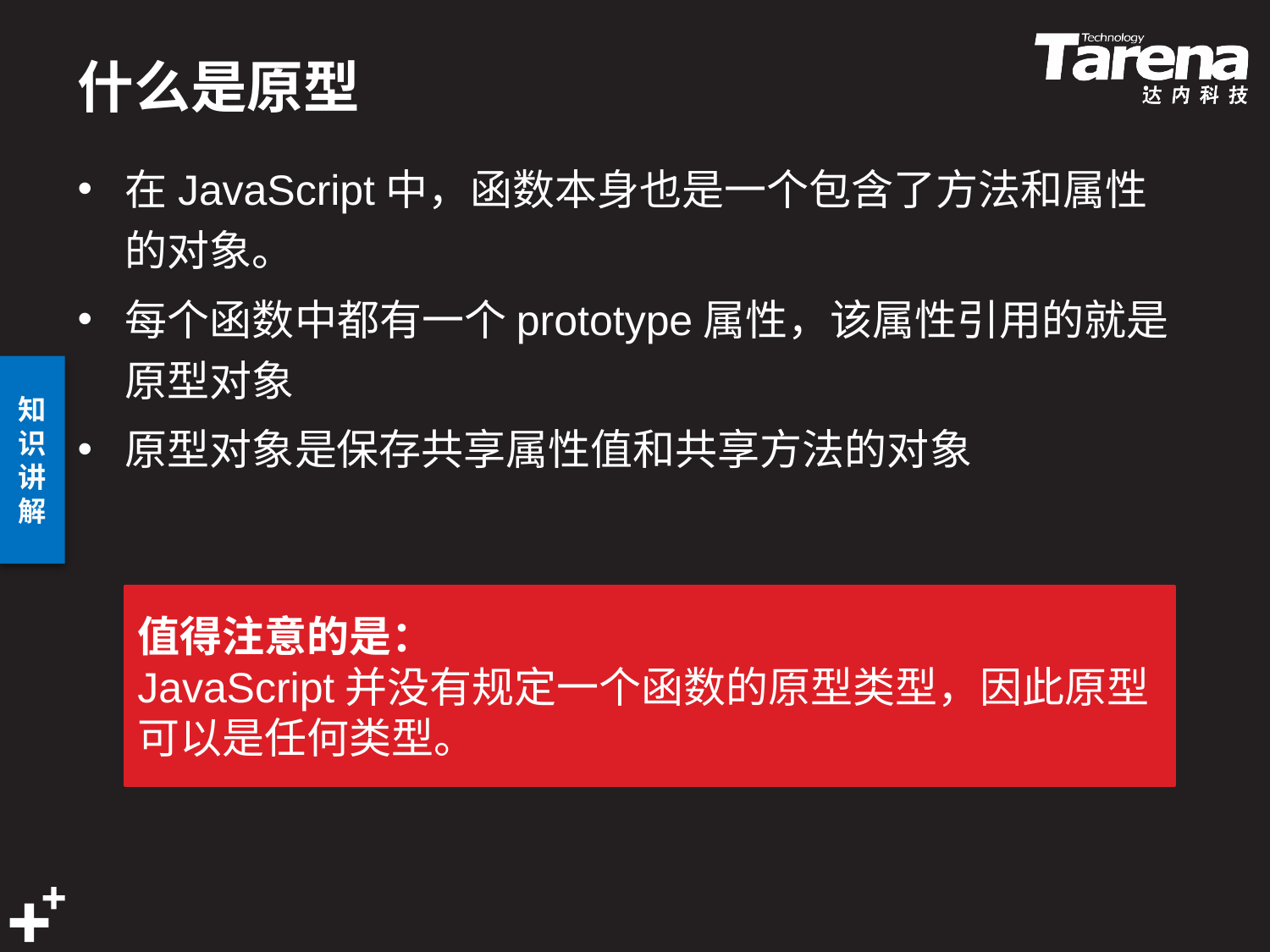

# 什么是原型
在JavaScript中，函数本身也是一个包含了方法和属性的对象。
每个函数中都有一个prototype属性，该属性引用的就是原型对象
原型对象是保存共享属性值和共享方法的对象

值得注意的是：
JavaScript并没有规定一个函数的原型类型，因此原型可以是任何类型。